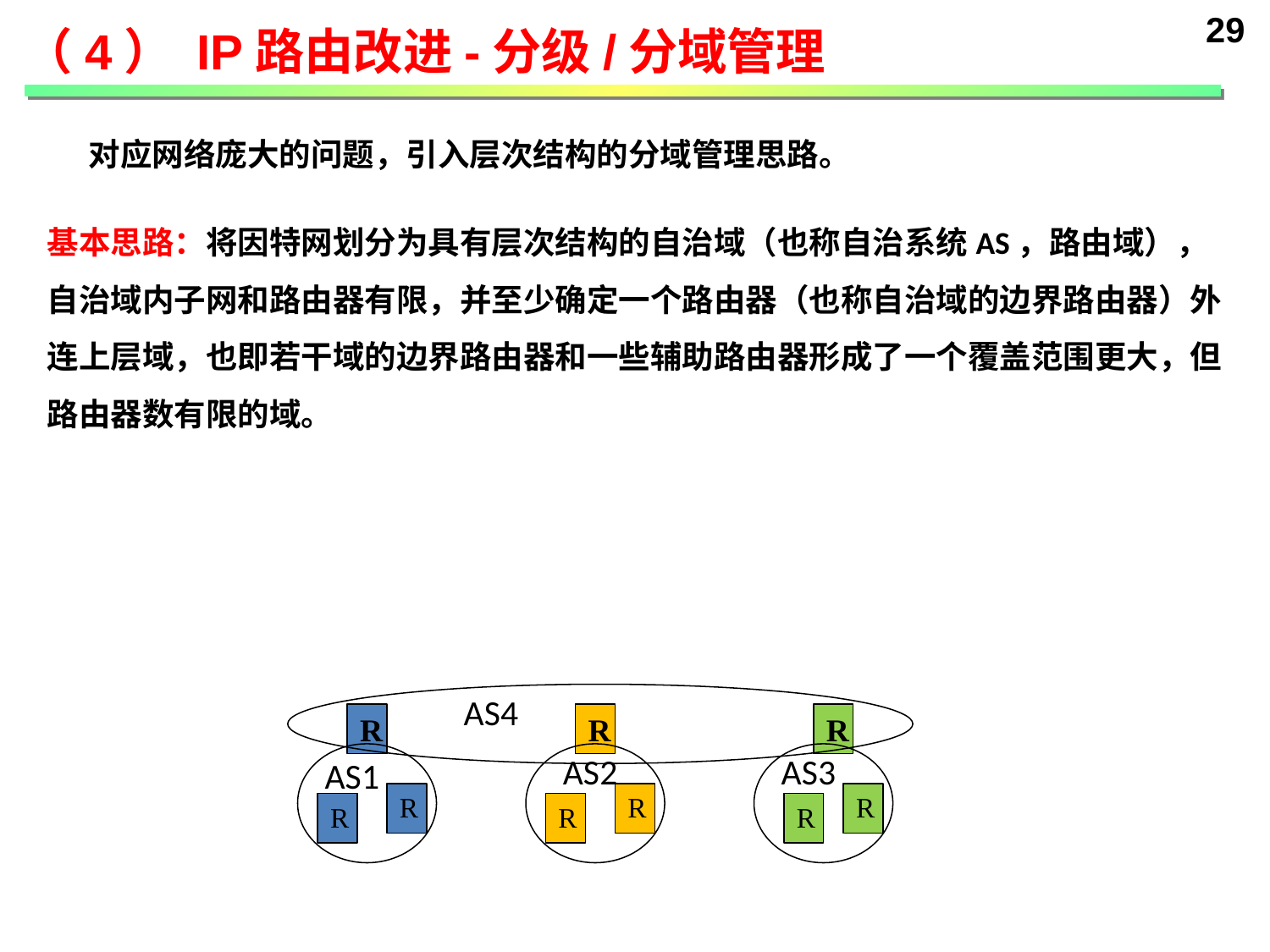

29
（4） IP路由改进-分级/分域管理

    对应网络庞大的问题，引入层次结构的分域管理思路。
基本思路：将因特网划分为具有层次结构的自治域（也称自治系统AS，路由域），自治域内子网和路由器有限，并至少确定一个路由器（也称自治域的边界路由器）外连上层域，也即若干域的边界路由器和一些辅助路由器形成了一个覆盖范围更大，但路由器数有限的域。

AS4
R
R
R

AS2

AS3
AS1
R
R
R
R
R
R